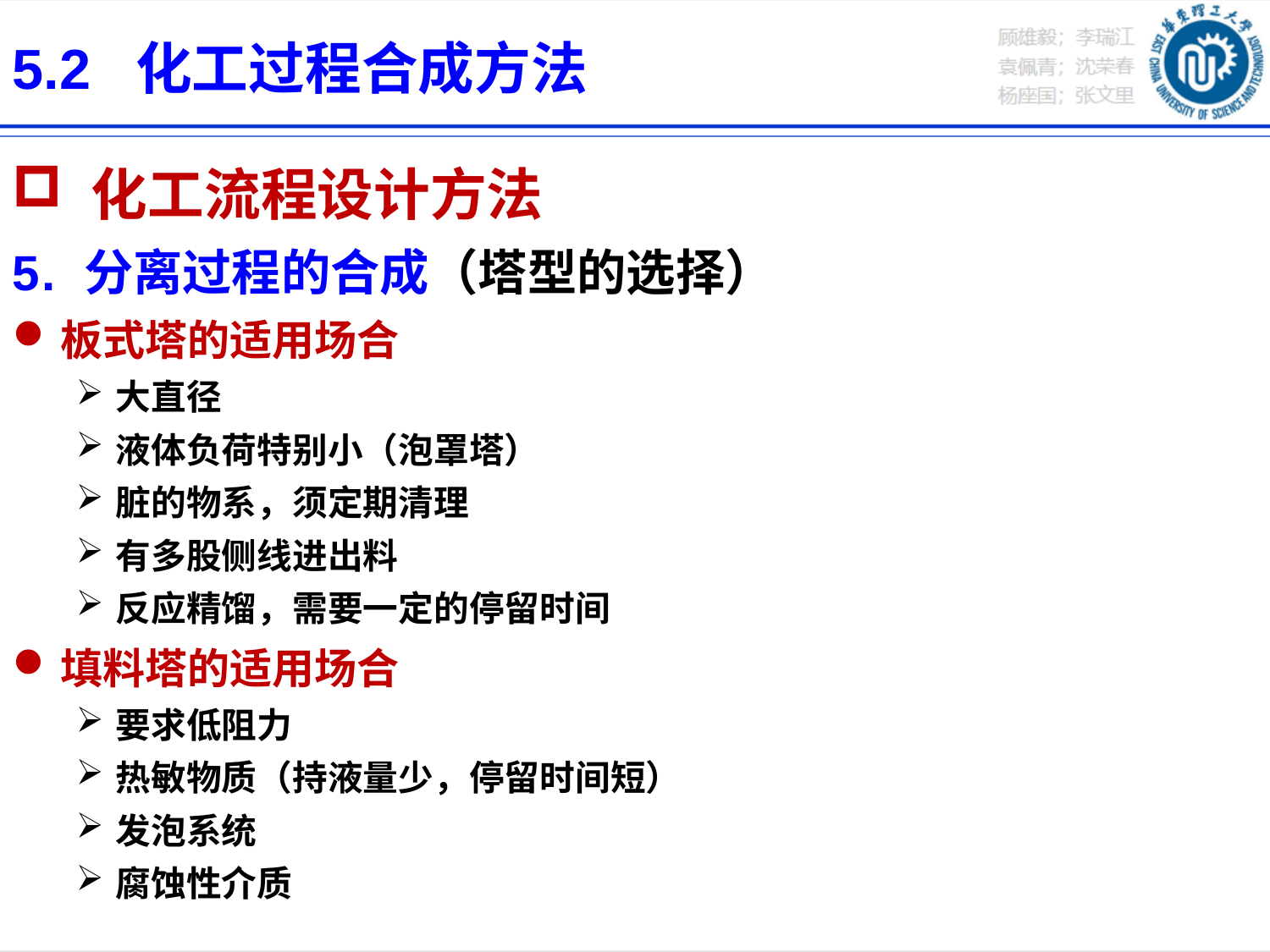

5.2  化工过程合成方法
 化工流程设计方法
分离过程的合成（塔型的选择）
板式塔的适用场合
大直径
液体负荷特别小（泡罩塔）
脏的物系，须定期清理
有多股侧线进出料
反应精馏，需要一定的停留时间
填料塔的适用场合
要求低阻力
热敏物质（持液量少，停留时间短）
发泡系统
腐蚀性介质